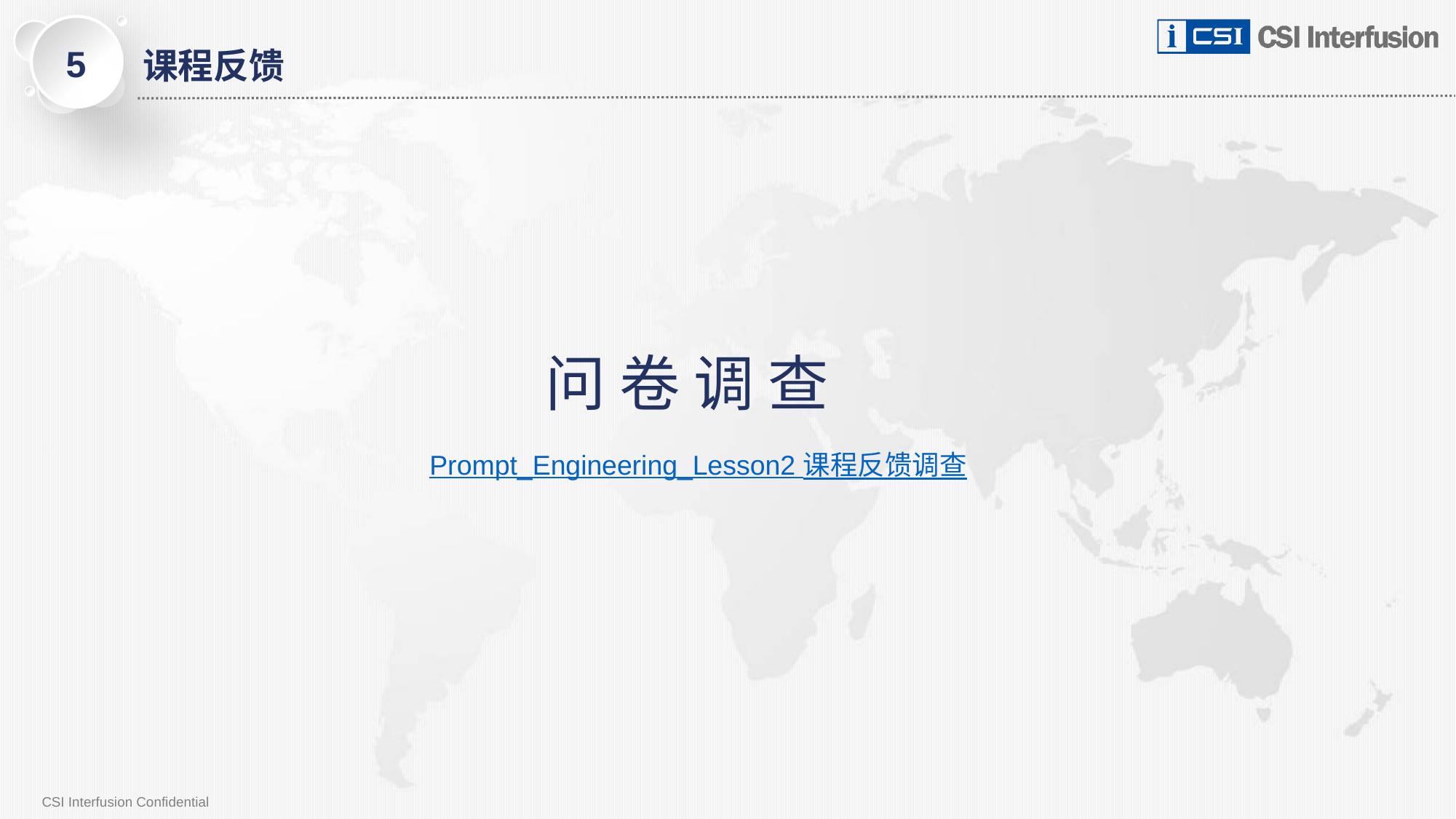

5

课程反馈​
问 卷 调 查
Prompt_Engineering_Lesson2 课程反馈调查